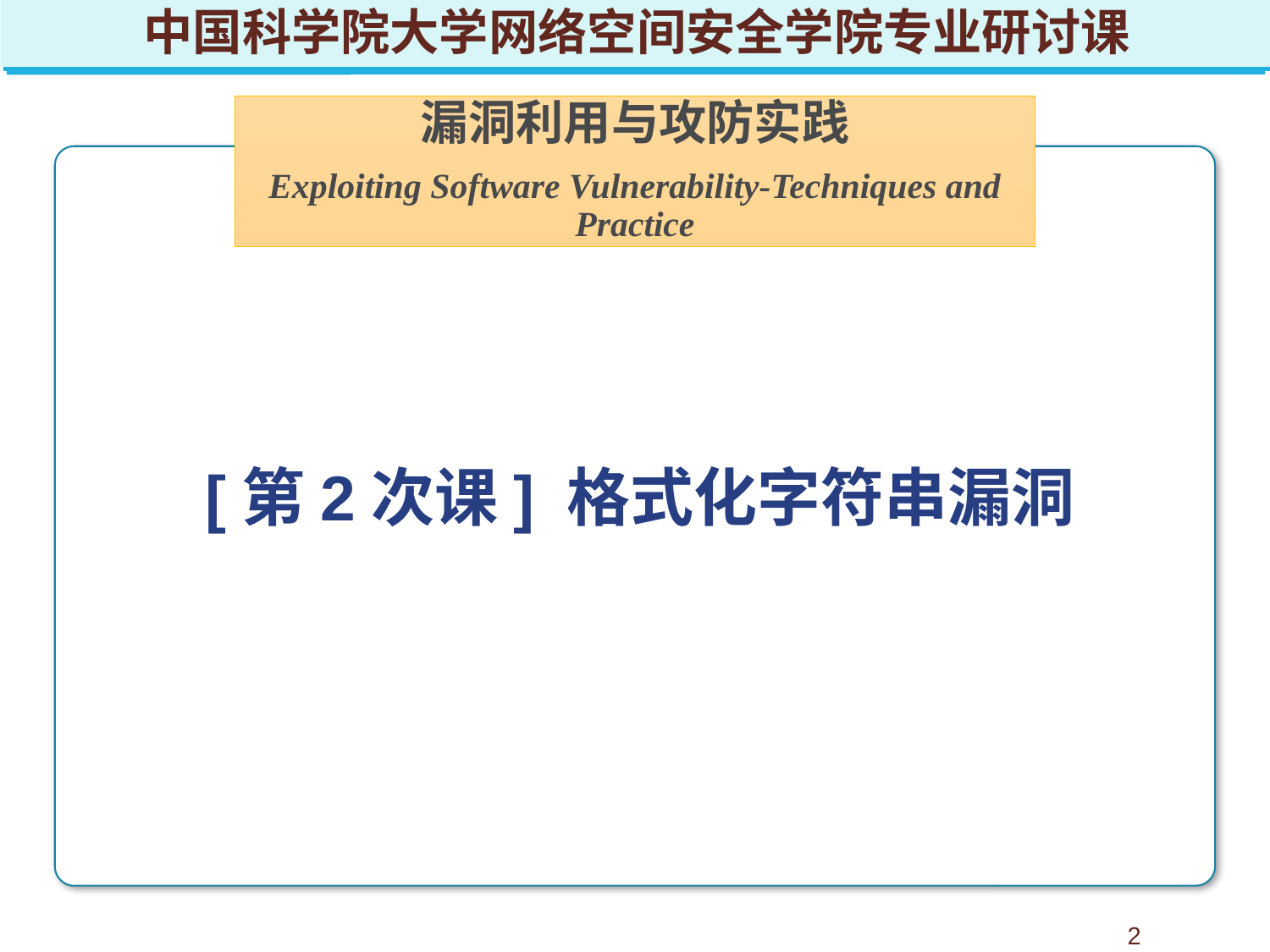

中国科学院大学网络空间安全学院专业研讨课
漏洞利用与攻防实践
Exploiting Software Vulnerability-Techniques and Practice
[第2次课] 格式化字符串漏洞

2